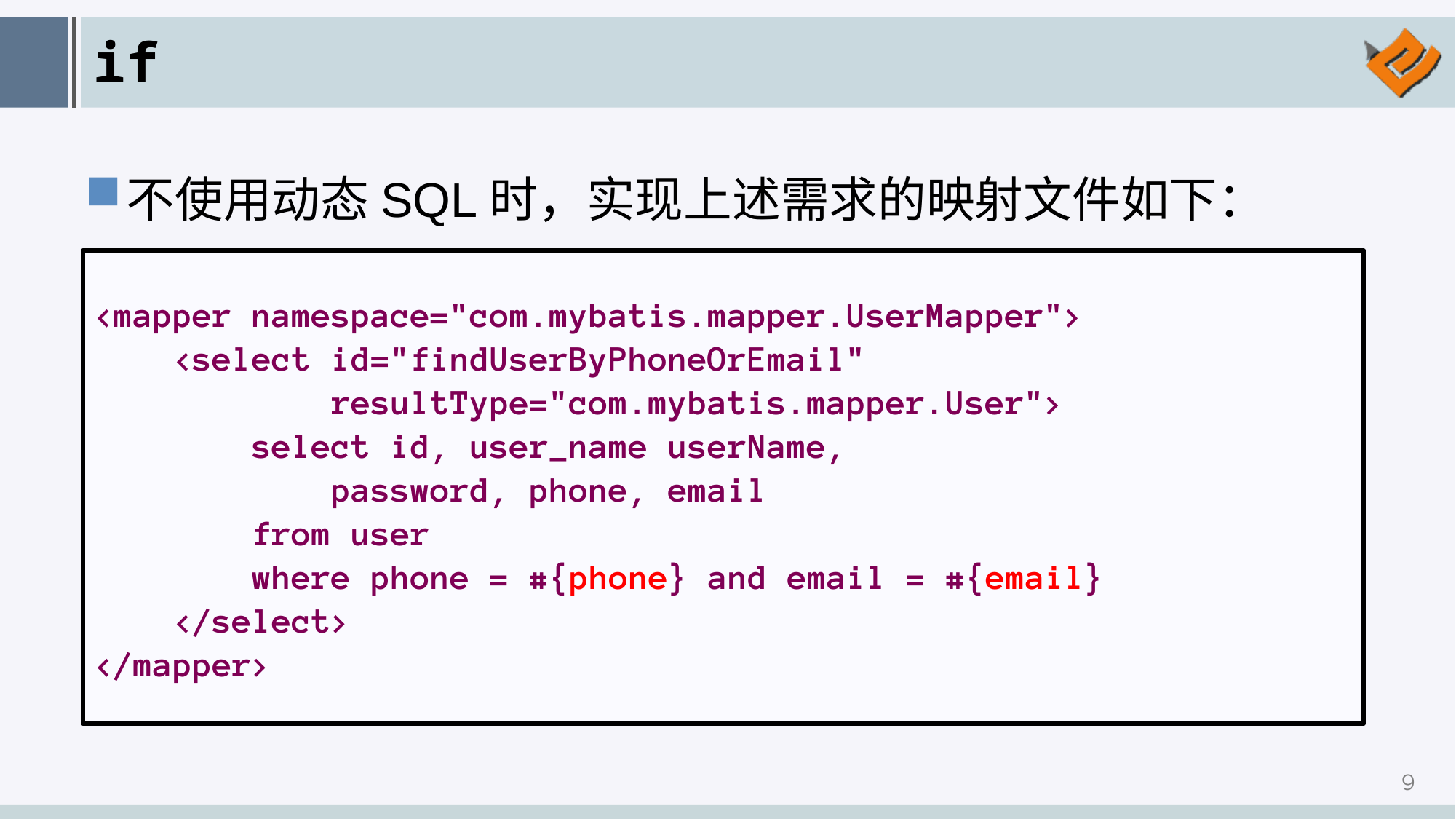

# if
不使用动态SQL时，实现上述需求的映射文件如下：
<mapper namespace="com.mybatis.mapper.UserMapper">
    <select id="findUserByPhoneOrEmail"
            resultType="com.mybatis.mapper.User">
        select id, user_name userName,
            password, phone, email
        from user
        where phone = #{phone} and email = #{email}
    </select>
</mapper>